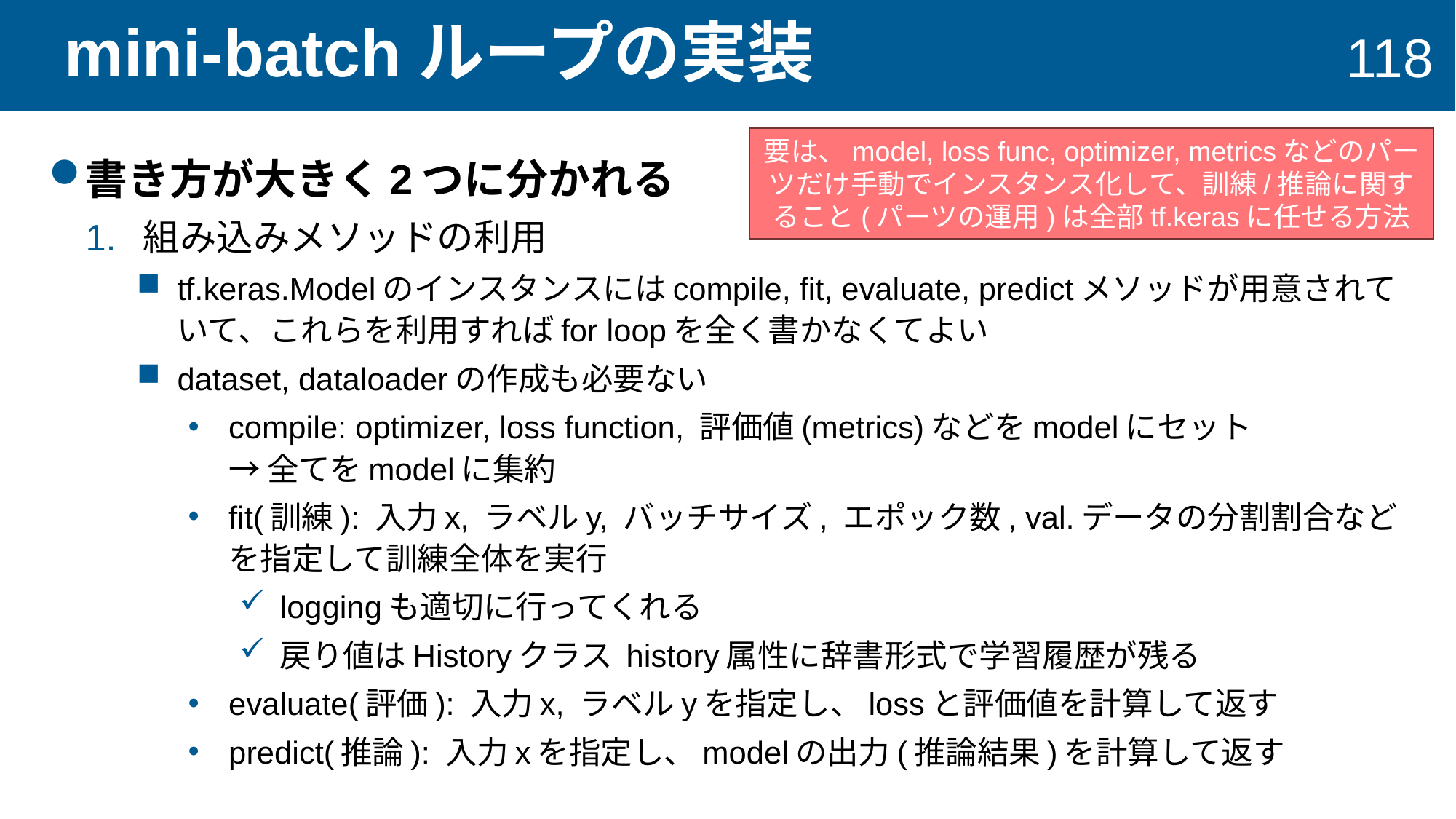

# mini-batchループの実装
118
要は、model, loss func, optimizer, metricsなどのパーツだけ手動でインスタンス化して、訓練/推論に関すること(パーツの運用)は全部tf.kerasに任せる方法
書き方が大きく2つに分かれる
組み込みメソッドの利用
tf.keras.Modelのインスタンスにはcompile, fit, evaluate, predictメソッドが用意されていて、これらを利用すればfor loopを全く書かなくてよい
dataset, dataloaderの作成も必要ない
compile: optimizer, loss function, 評価値(metrics)などをmodelにセット
→ 全てをmodelに集約
fit(訓練): 入力x, ラベルy, バッチサイズ, エポック数, val.データの分割割合などを指定して訓練全体を実行
loggingも適切に行ってくれる
戻り値はHistoryクラス history属性に辞書形式で学習履歴が残る
evaluate(評価): 入力x, ラベルyを指定し、lossと評価値を計算して返す
predict(推論): 入力xを指定し、modelの出力(推論結果)を計算して返す